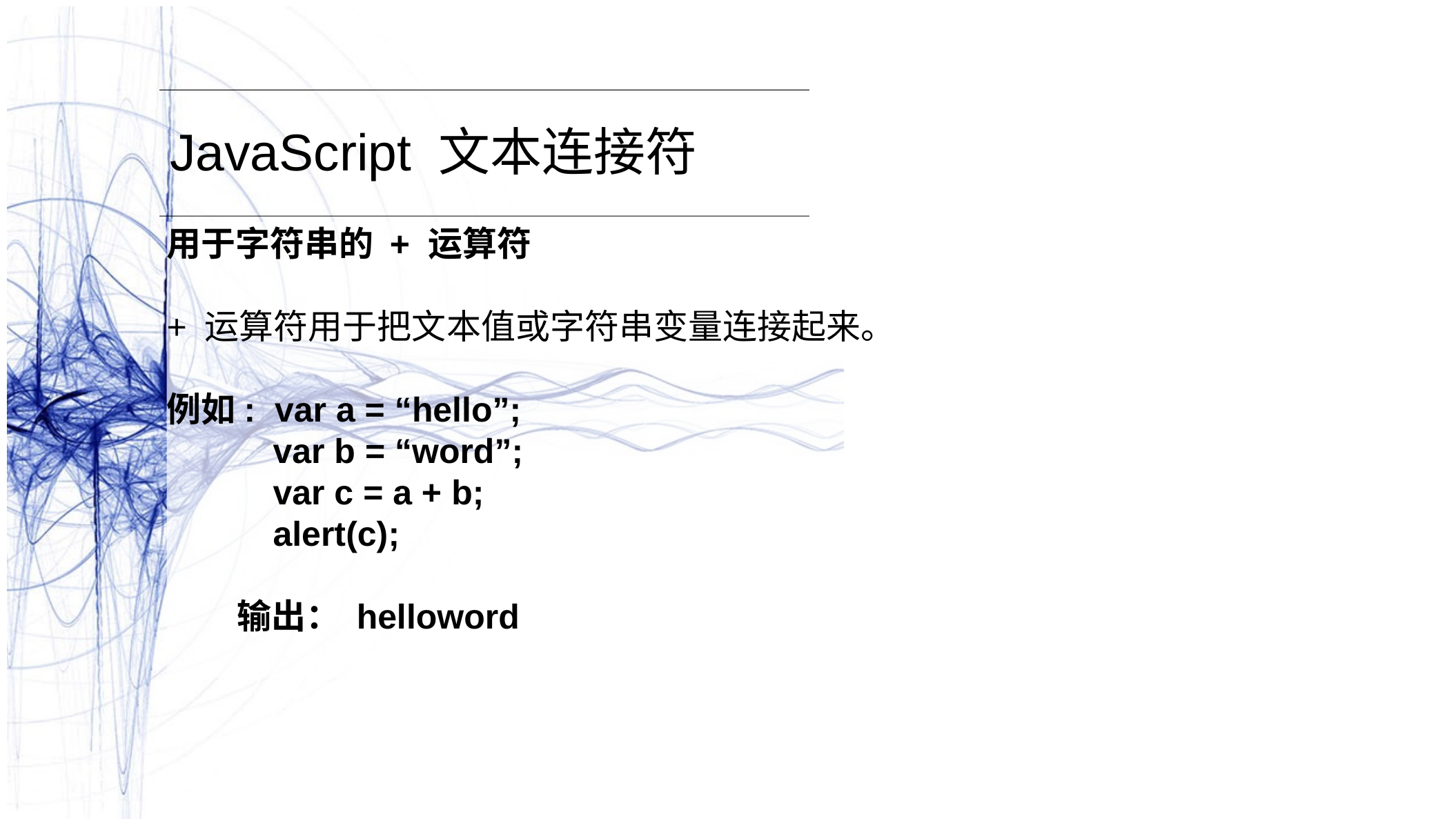

JavaScript 文本连接符

用于字符串的 + 运算符

+ 运算符用于把文本值或字符串变量连接起来。

例如:  var a = “hello”;
           var b = “word”;
           var c = a + b;
           alert(c);

        输出： helloword